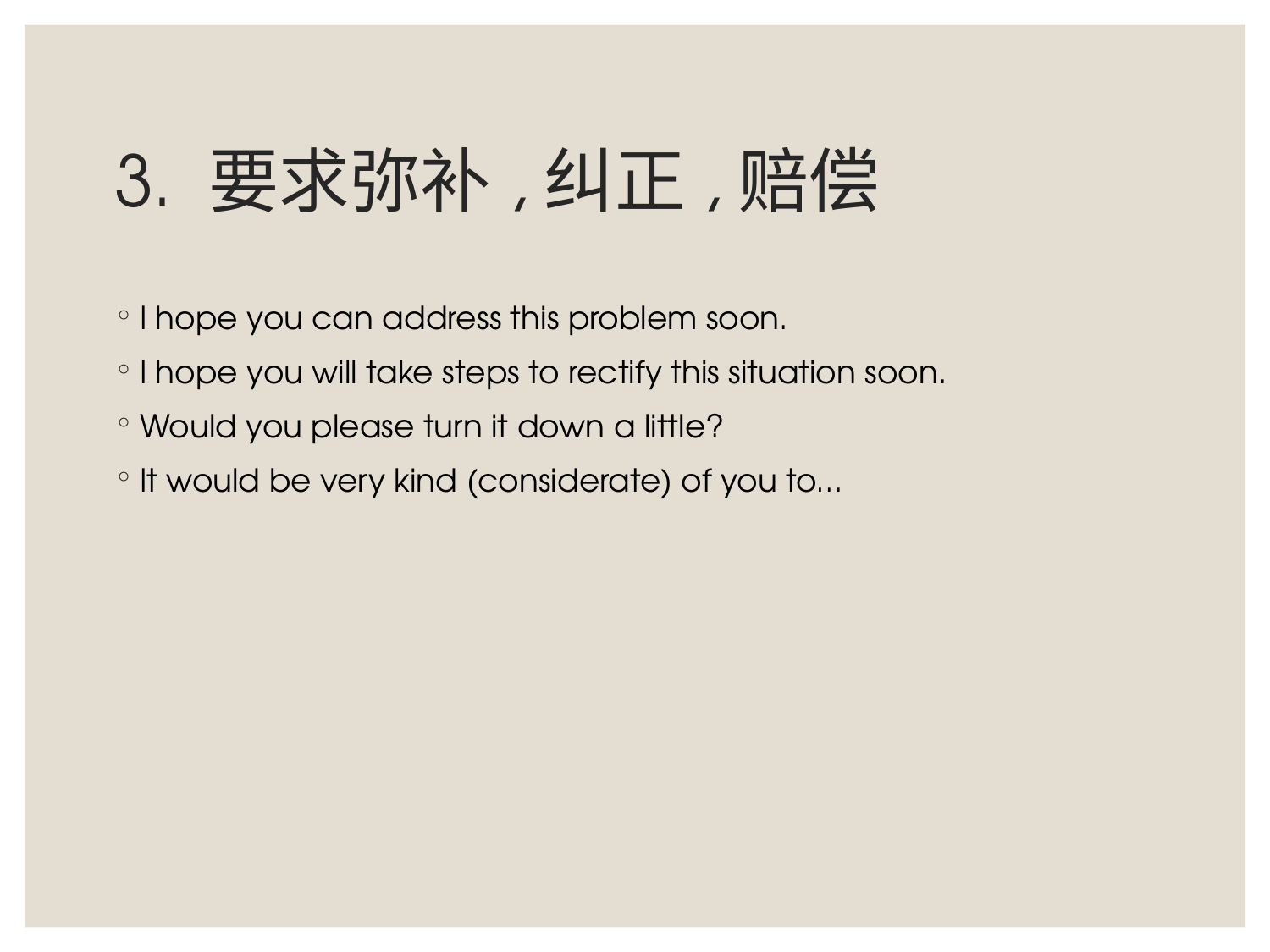

# 3. 要求弥补,纠正,赔偿
I hope you can address this problem soon.
I hope you will take steps to rectify this situation soon.
Would you please turn it down a little?
It would be very kind (considerate) of you to…